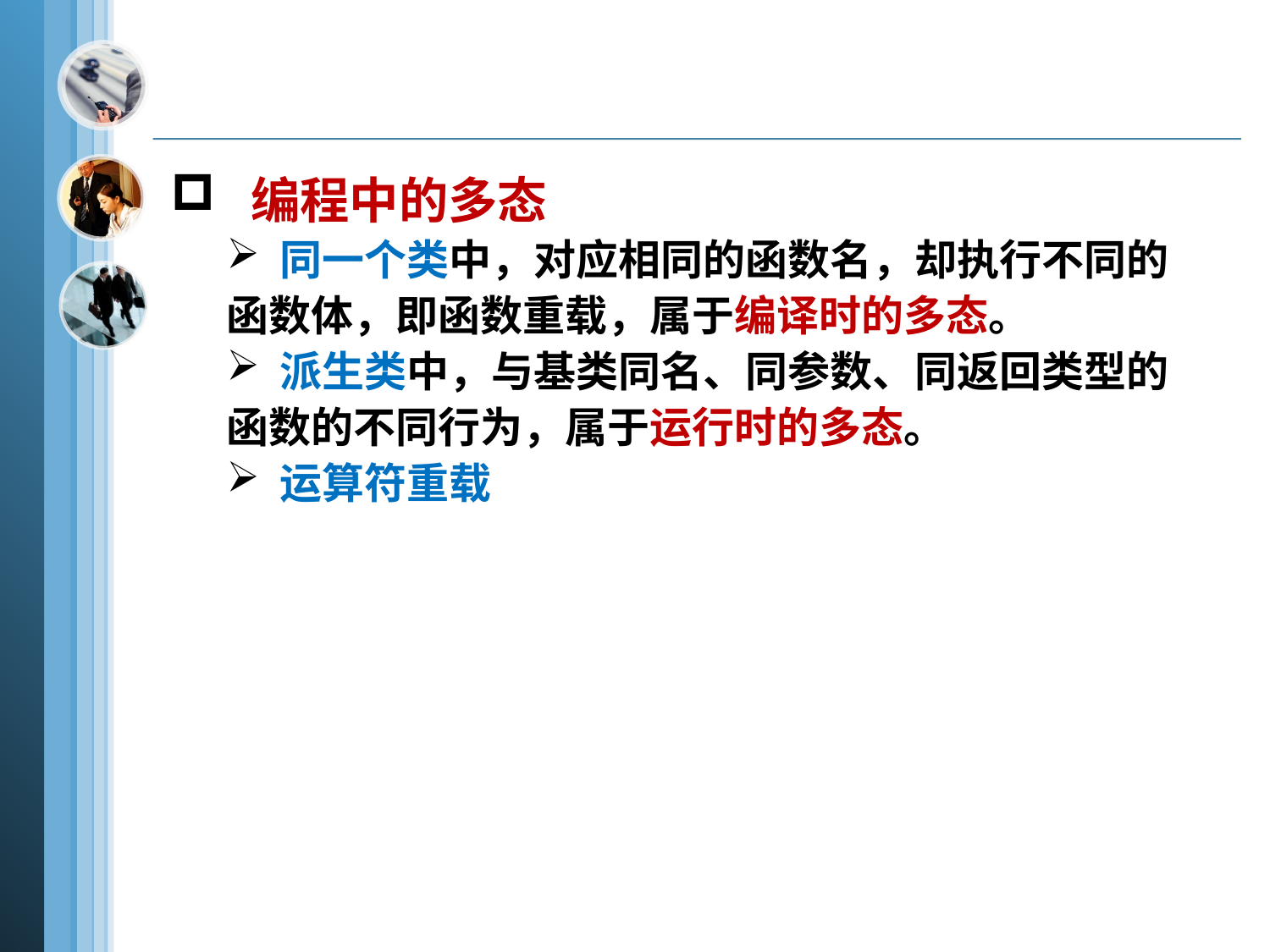

编程中的多态
 同一个类中，对应相同的函数名，却执行不同的函数体，即函数重载，属于编译时的多态。
 派生类中，与基类同名、同参数、同返回类型的函数的不同行为，属于运行时的多态。
 运算符重载